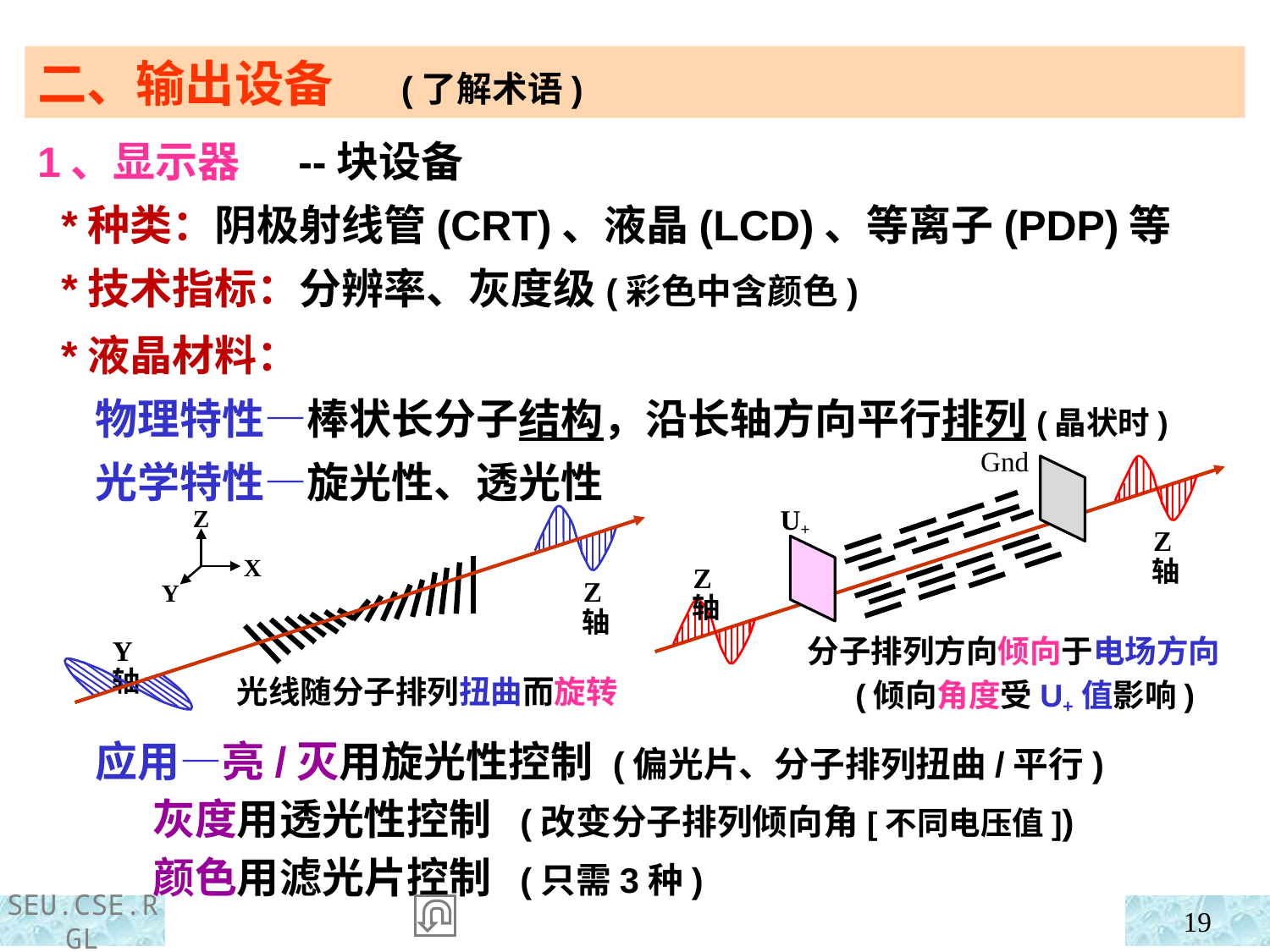

二、输出设备     (了解术语)
1、显示器     --块设备
  *种类：阴极射线管(CRT)、液晶(LCD)、等离子(PDP)等
  *技术指标：分辨率、灰度级(彩色中含颜色)
  *液晶材料：
     物理特性—棒状长分子结构，沿长轴方向平行排列(晶状时)
     光学特性—旋光性、透光性
Gnd

U+
Z轴

Z轴

分子排列方向倾向于电场方向
(倾向角度受U+值影响)

Z
X
Z轴
Y
Y轴

光线随分子排列扭曲而旋转
     应用—亮/灭用旋光性控制 (偏光片、分子排列扭曲/平行)
           灰度用透光性控制  (改变分子排列倾向角[不同电压值])
           颜色用滤光片控制  (只需3种)

19